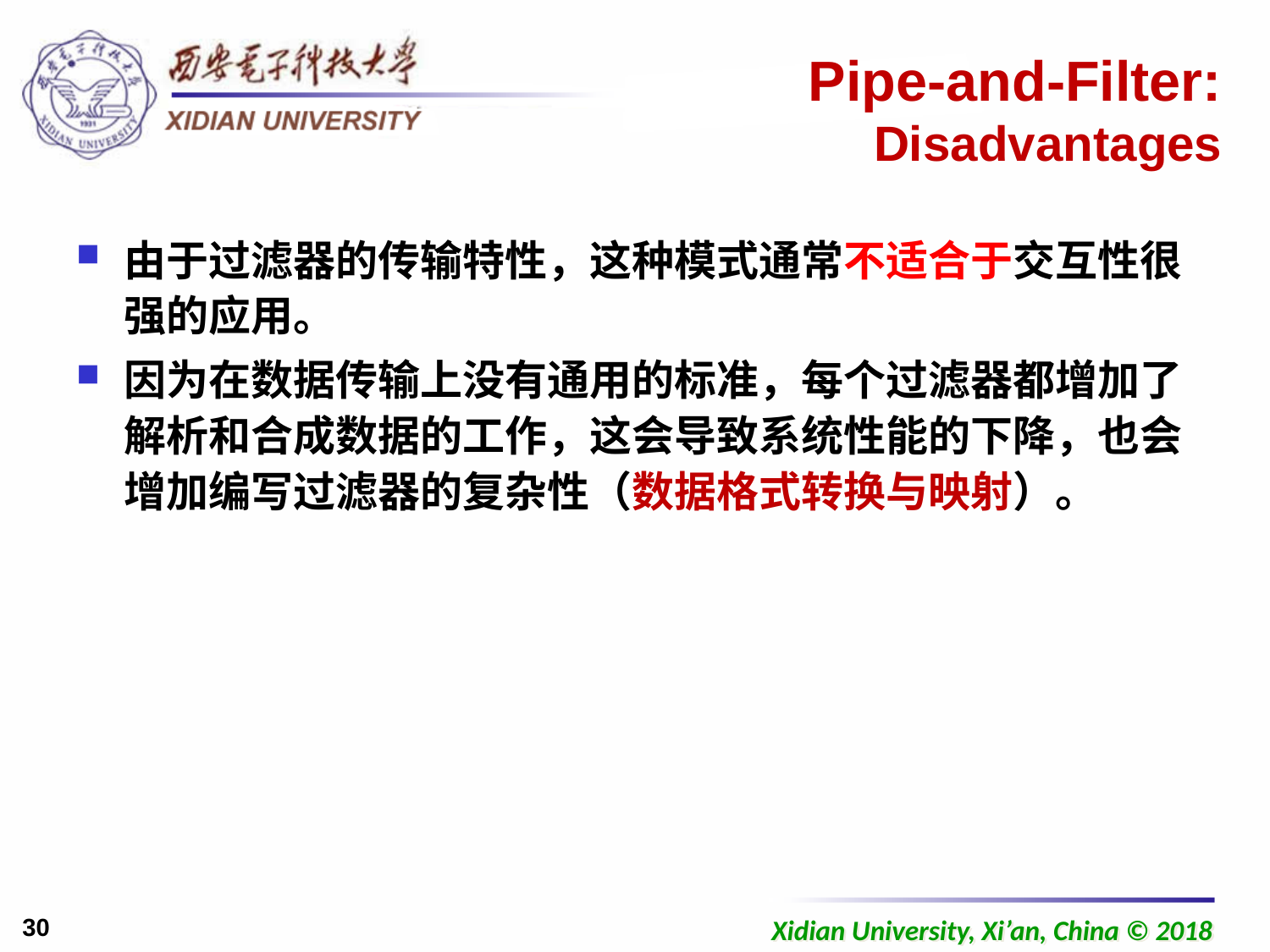

# Pipe-and-Filter: Disadvantages
由于过滤器的传输特性，这种模式通常不适合于交互性很强的应用。
因为在数据传输上没有通用的标准，每个过滤器都增加了解析和合成数据的工作，这会导致系统性能的下降，也会增加编写过滤器的复杂性（数据格式转换与映射）。